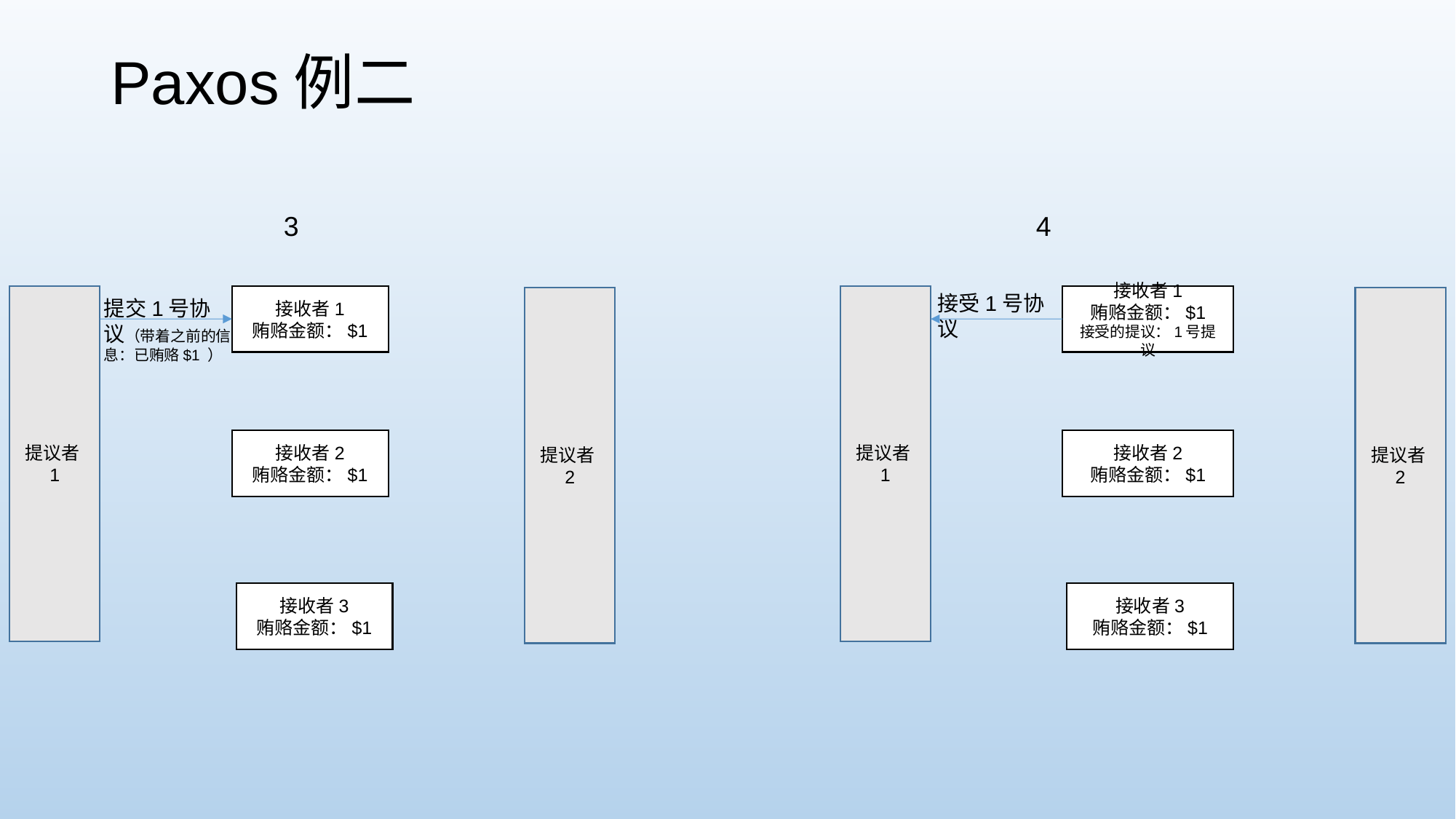

# Paxos例二
3
4
接受1号协议

接收者1
贿赂金额：$1

接收者1
贿赂金额：$1
接受的提议：1号提议

提议者1
提议者1
提议者2
提议者2
提交1号协议（带着之前的信息：已贿赂$1 ）

接收者2
贿赂金额：$1

接收者2
贿赂金额：$1

接收者3
贿赂金额：$1

接收者3
贿赂金额：$1